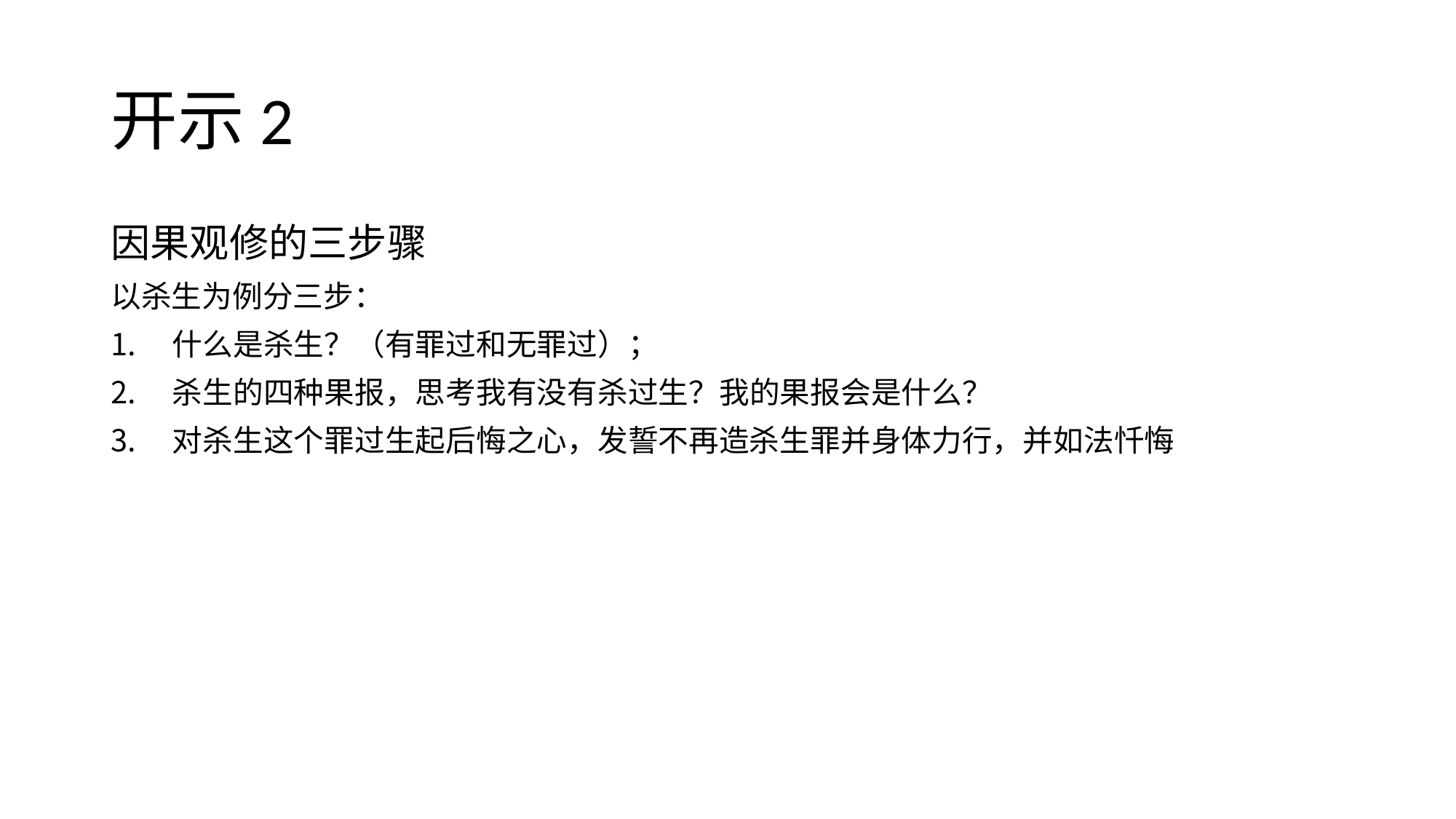

# 开示2
因果观修的三步骤
以杀⽣为例分三步：
什么是杀⽣？（有罪过和⽆罪过）；
杀⽣的四种果报，思考我有没有杀过⽣？我的果报会是什么？
对杀生这个罪过⽣起后悔之⼼，发誓不再造杀⽣罪并身体⼒⾏，并如法忏悔